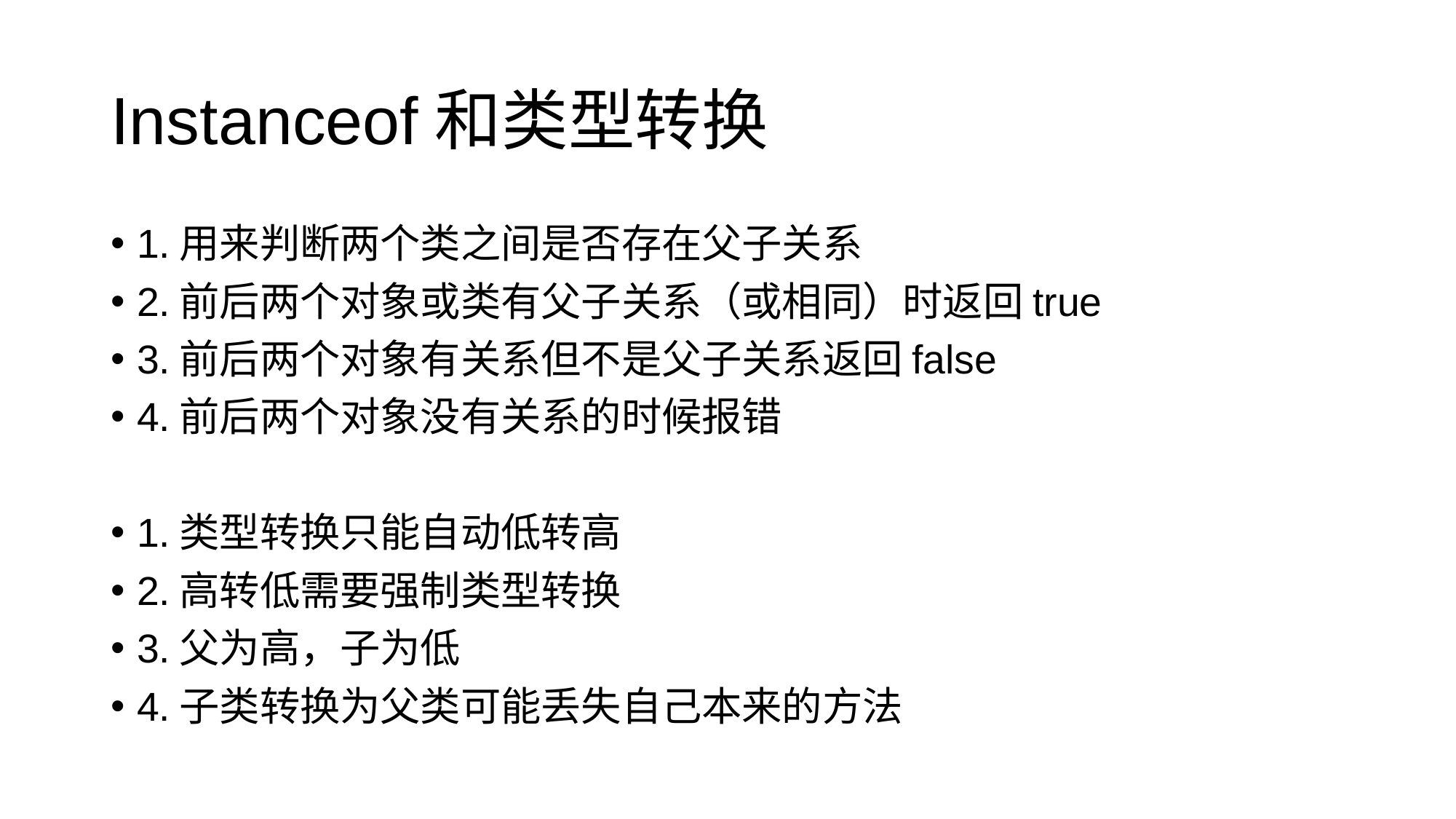

# Instanceof和类型转换
1.用来判断两个类之间是否存在父子关系
2.前后两个对象或类有父子关系（或相同）时返回true
3.前后两个对象有关系但不是父子关系返回false
4.前后两个对象没有关系的时候报错

1.类型转换只能自动低转高
2.高转低需要强制类型转换
3.父为高，子为低
4.子类转换为父类可能丢失自己本来的方法